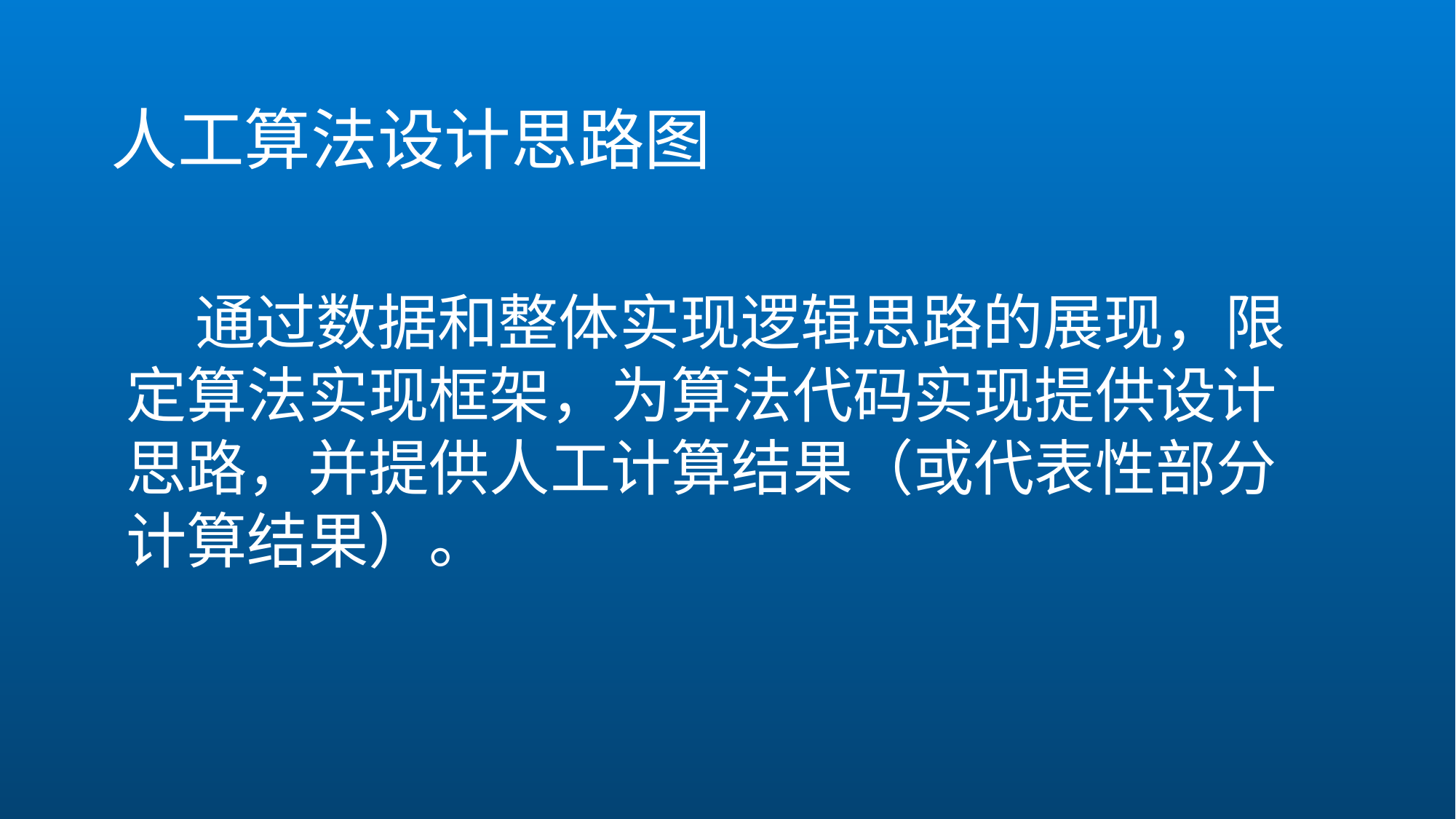

# 人工算法设计思路图
    通过数据和整体实现逻辑思路的展现，限定算法实现框架，为算法代码实现提供设计思路，并提供人工计算结果（或代表性部分计算结果）。